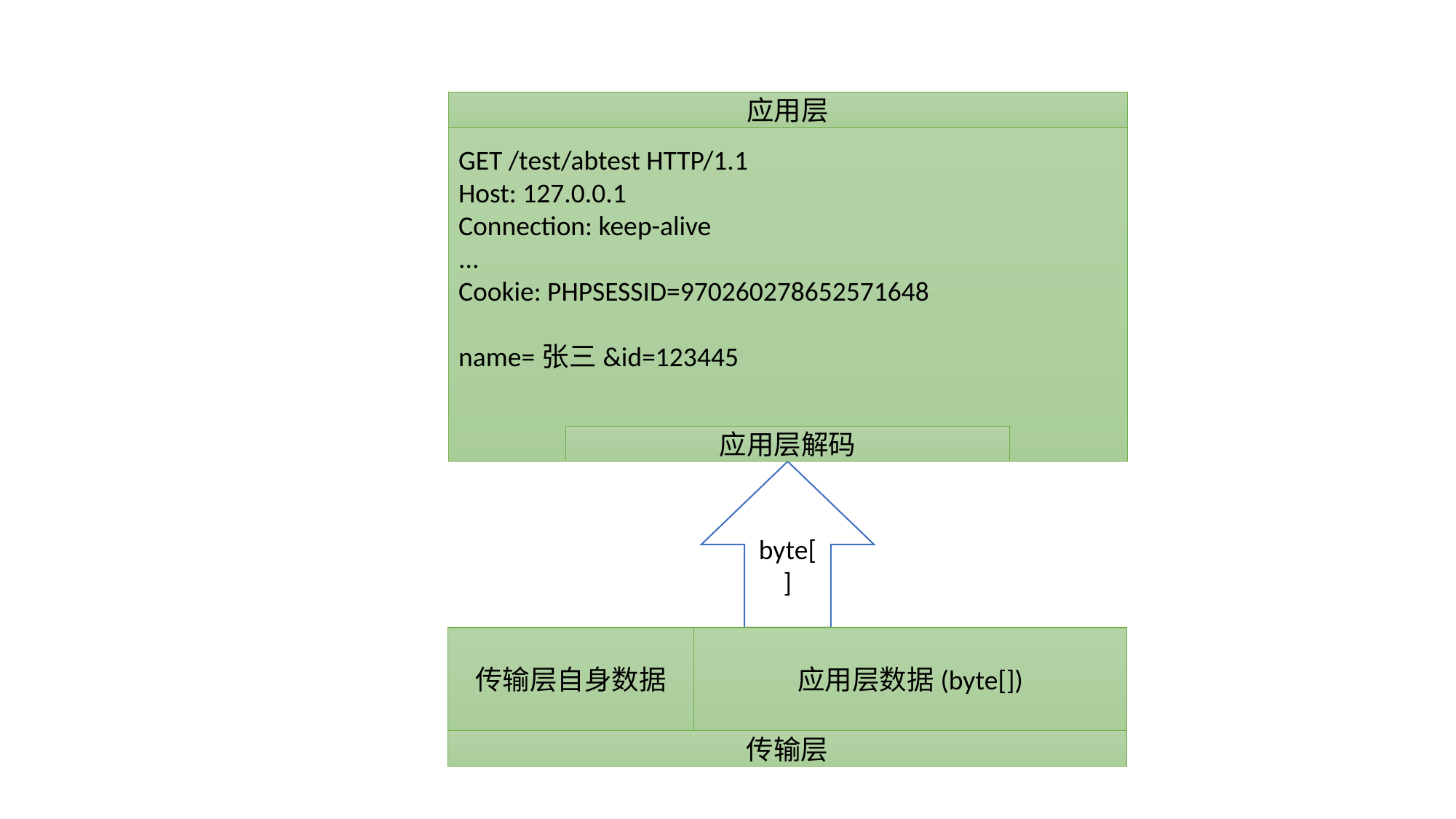

应用层
GET /test/abtest HTTP/1.1
Host: 127.0.0.1
Connection: keep-alive
...
Cookie: PHPSESSID=970260278652571648

name=张三&id=123445
应用层解码
byte[]
传输层自身数据

应用层数据(byte[])
传输层